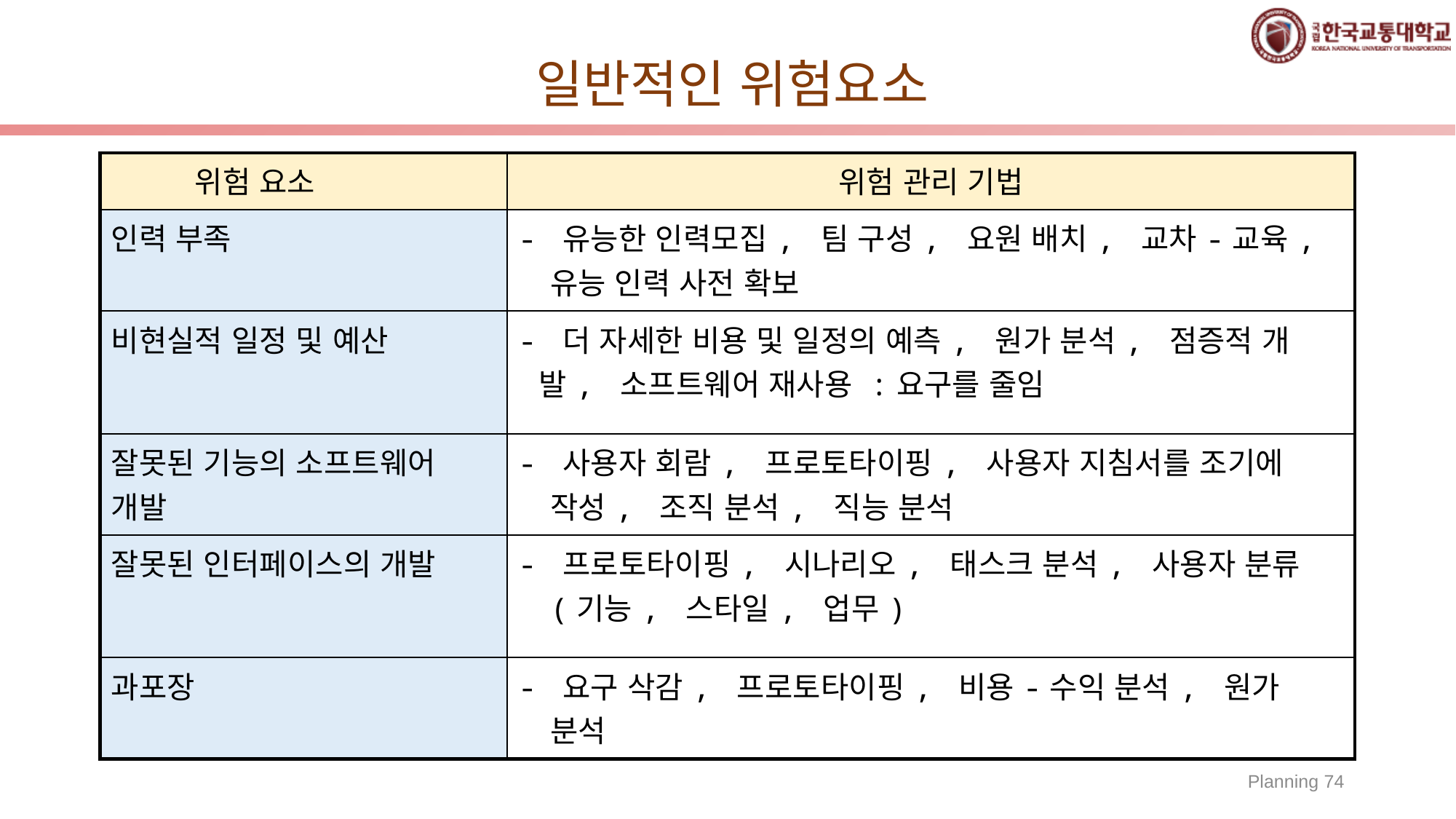

# 일반적인 위험요소
| 위험 요소 | 위험 관리 기법 |
| --- | --- |
| 인력 부족 | - 유능한 인력모집, 팀 구성, 요원 배치, 교차-교육, 유능 인력 사전 확보 |
| 비현실적 일정 및 예산 | - 더 자세한 비용 및 일정의 예측, 원가 분석, 점증적 개발, 소프트웨어 재사용 :요구를 줄임 |
| 잘못된 기능의 소프트웨어 개발 | - 사용자 회람, 프로토타이핑, 사용자 지침서를 조기에 작성, 조직 분석, 직능 분석 |
| 잘못된 인터페이스의 개발 | - 프로토타이핑, 시나리오, 태스크 분석, 사용자 분류(기능, 스타일, 업무) |
| 과포장 | - 요구 삭감, 프로토타이핑, 비용-수익 분석, 원가 분석 |
Planning 74